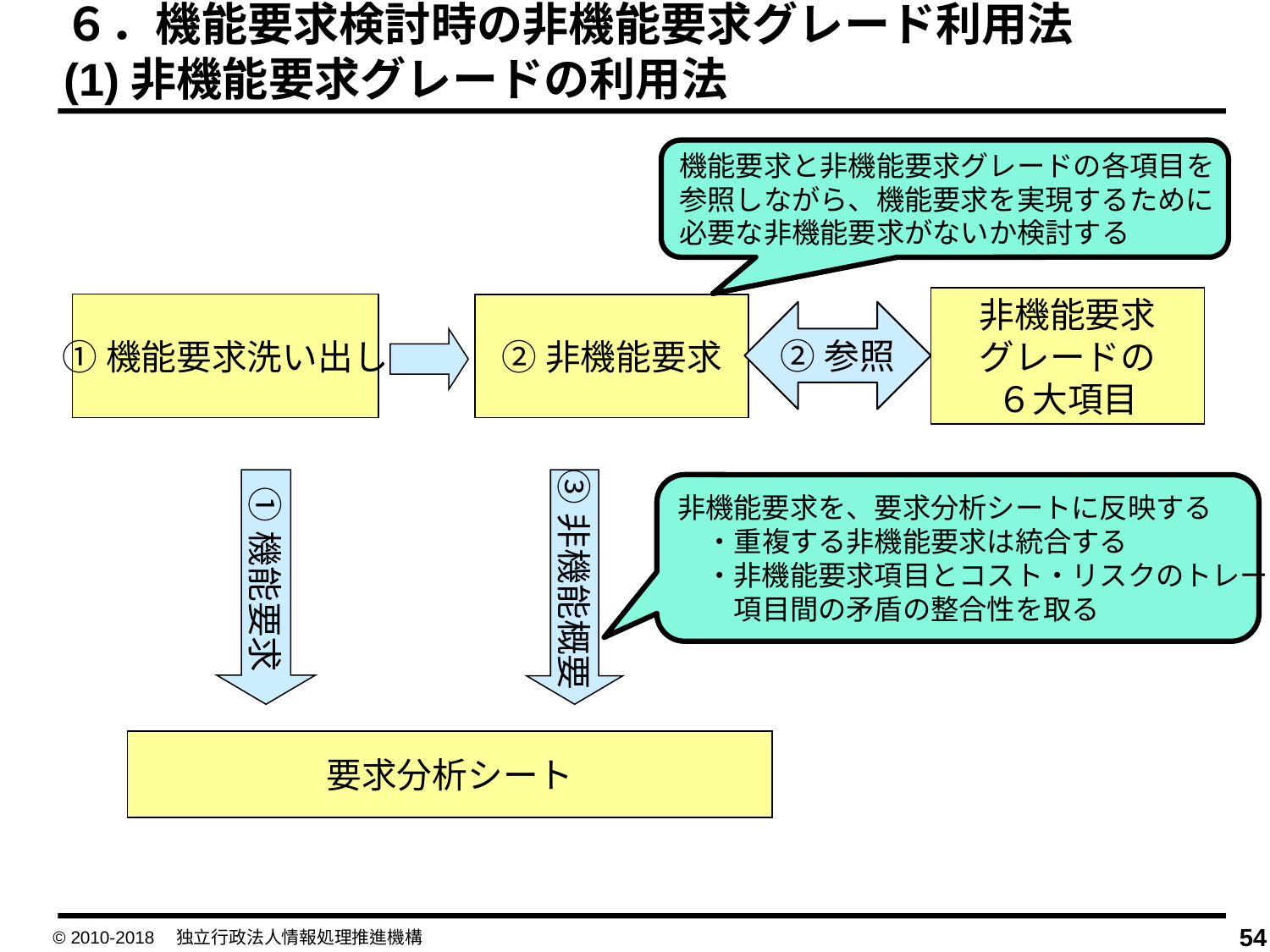

６．機能要求検討時の非機能要求グレード利用法
(1)非機能要求グレードの利用法
機能要求と非機能要求グレードの各項目を
参照しながら、機能要求を実現するために
必要な非機能要求がないか検討する
非機能要求
グレードの
６大項目
①機能要求洗い出し
②非機能要求
②参照

①機能要求
③非機能概要
非機能要求を、要求分析シートに反映する
　・重複する非機能要求は統合する
　・非機能要求項目とコスト・リスクのトレードオフや
　　項目間の矛盾の整合性を取る
要求分析シート
© 2010-2018　独立行政法人情報処理推進機構